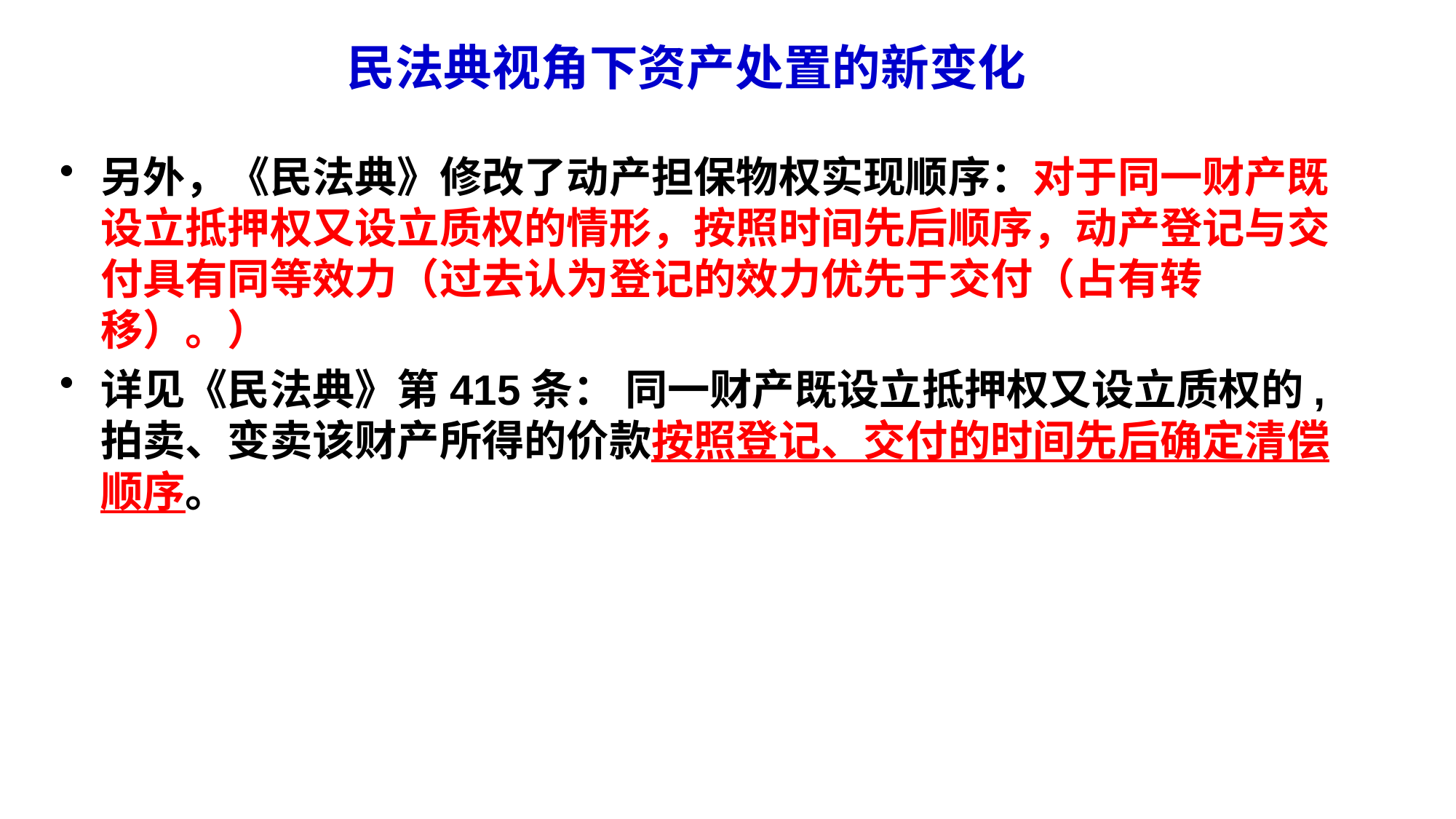

# 民法典视角下资产处置的新变化

另外，《民法典》修改了动产担保物权实现顺序：对于同一财产既设立抵押权又设立质权的情形，按照时间先后顺序，动产登记与交付具有同等效力（过去认为登记的效力优先于交付（占有转移）。）
详见《民法典》第415条： 同一财产既设立抵押权又设立质权的,拍卖、变卖该财产所得的价款按照登记、交付的时间先后确定清偿顺序。